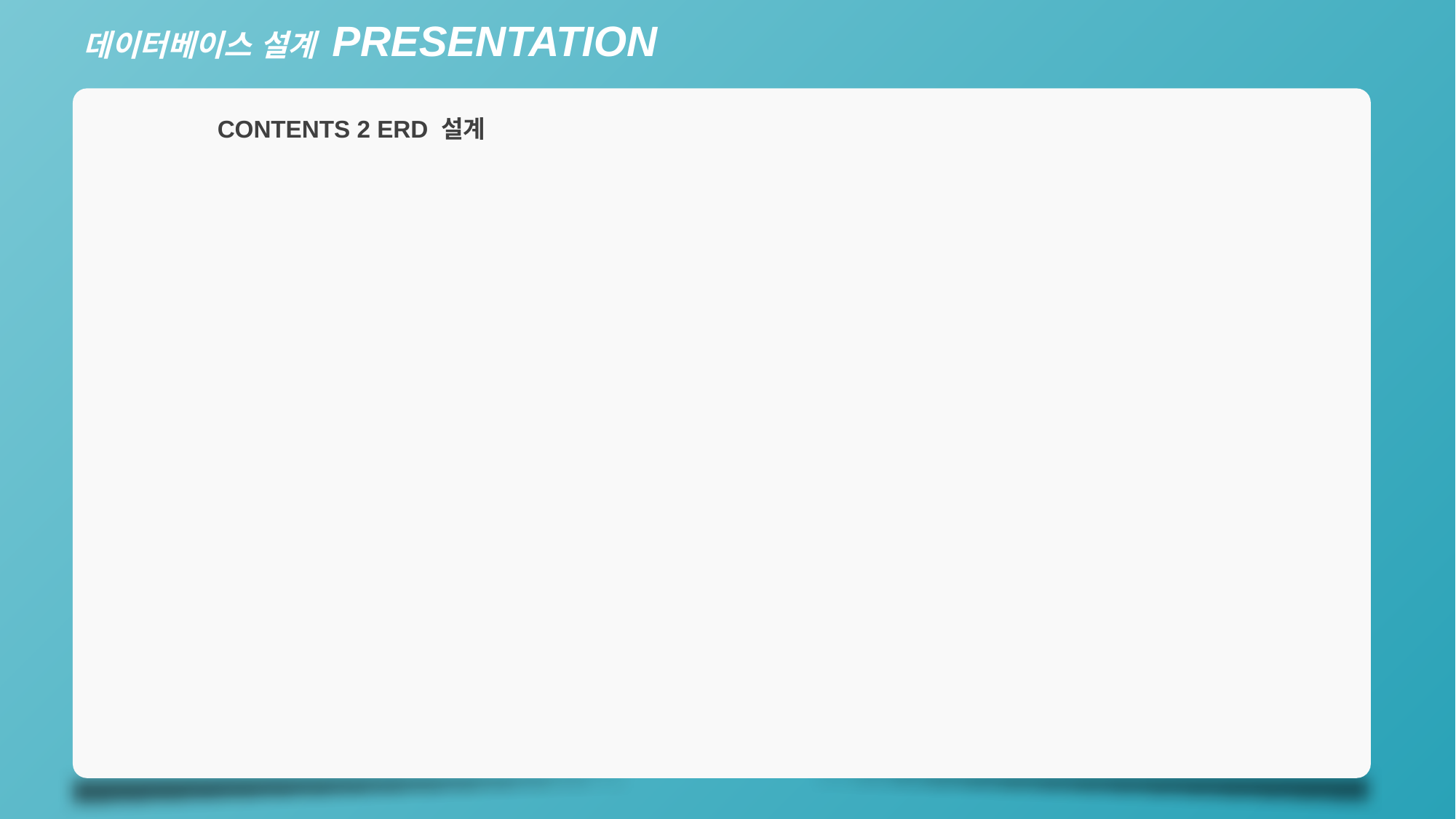

데이터베이스 설계 PRESENTATION

CONTENTS 2 ERD 설계